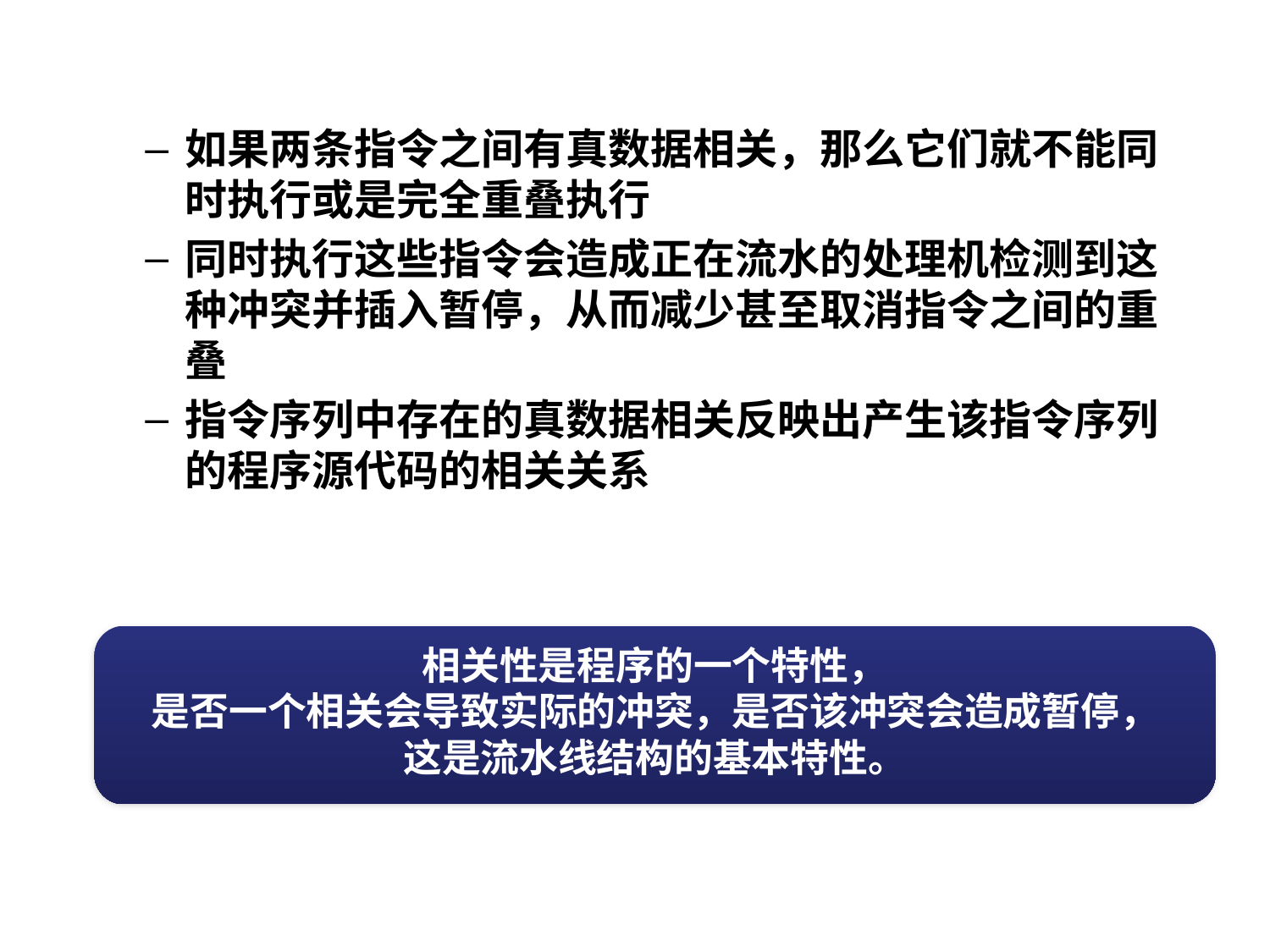

如果两条指令之间有真数据相关，那么它们就不能同时执行或是完全重叠执行
同时执行这些指令会造成正在流水的处理机检测到这种冲突并插入暂停，从而减少甚至取消指令之间的重叠
指令序列中存在的真数据相关反映出产生该指令序列的程序源代码的相关关系
相关性是程序的一个特性，
是否一个相关会导致实际的冲突，是否该冲突会造成暂停，
这是流水线结构的基本特性。